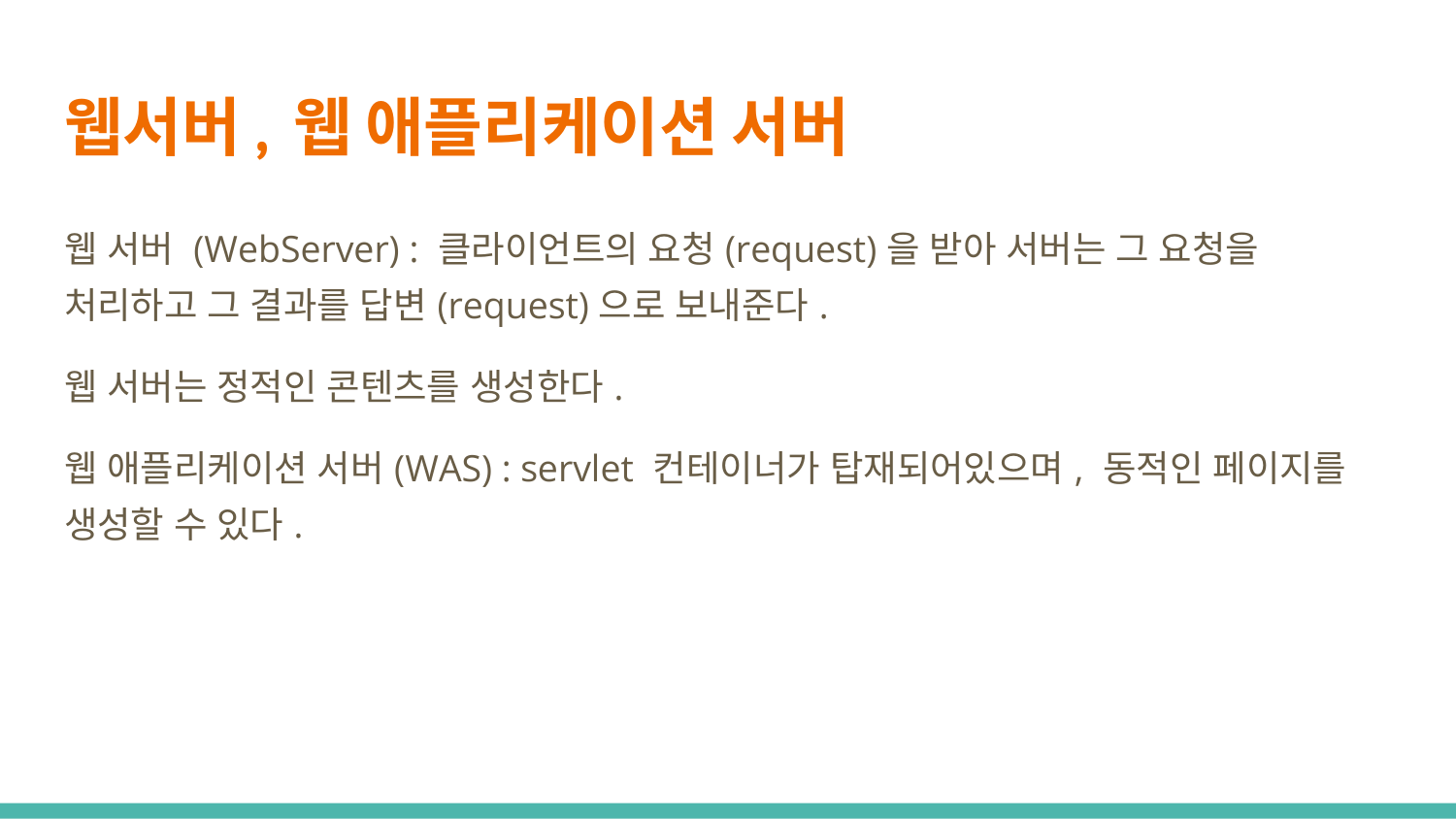

# 웹서버, 웹 애플리케이션 서버
웹 서버 (WebServer) : 클라이언트의 요청(request)을 받아 서버는 그 요청을 처리하고 그 결과를 답변(request)으로 보내준다.
웹 서버는 정적인 콘텐츠를 생성한다.
웹 애플리케이션 서버(WAS) : servlet 컨테이너가 탑재되어있으며, 동적인 페이지를 생성할 수 있다.